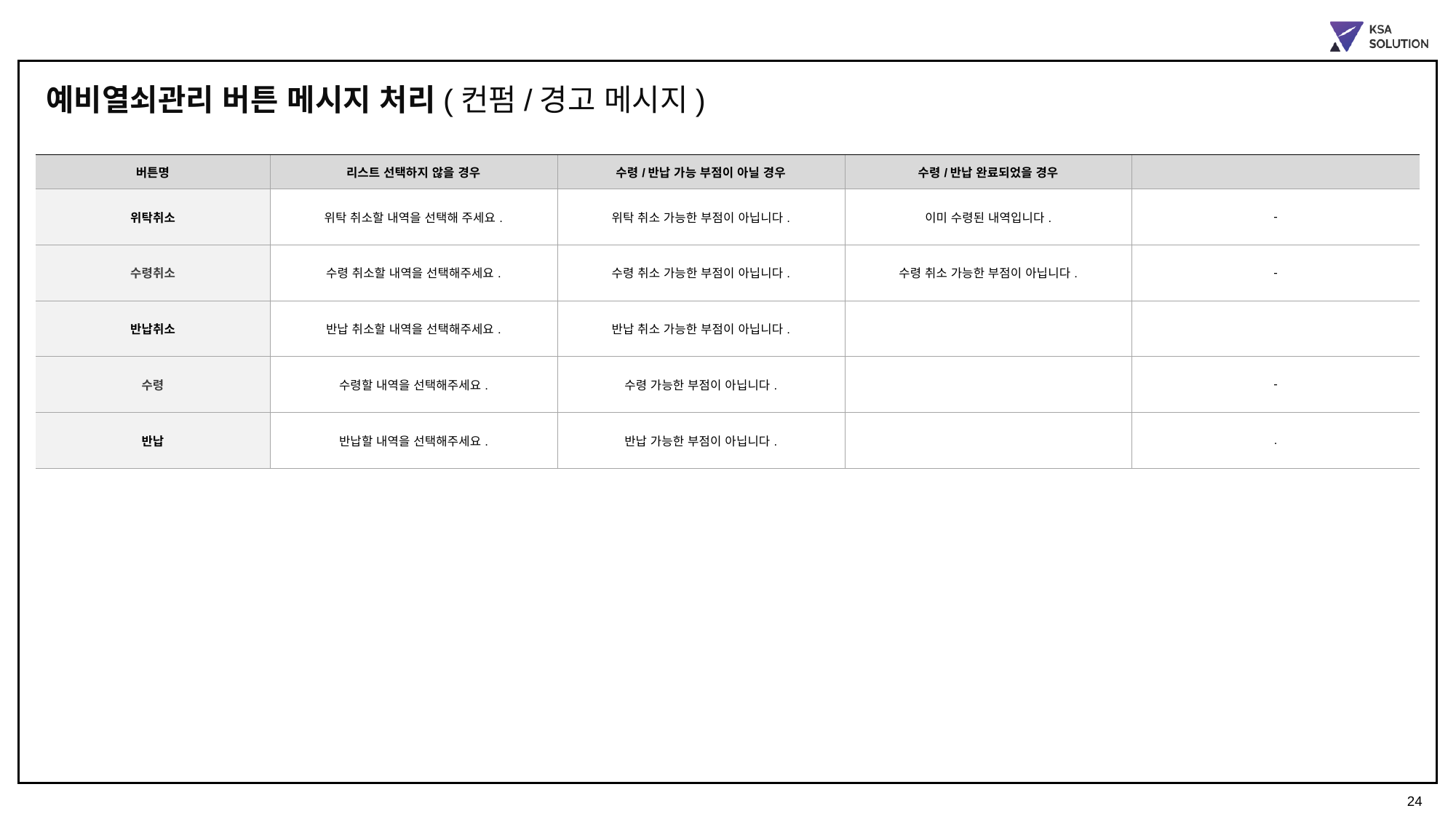

예비열쇠관리 버튼 메시지 처리(컨펌/경고 메시지)
| 버튼명 | 리스트 선택하지 않을 경우 | 수령/반납 가능 부점이 아닐 경우 | 수령/반납 완료되었을 경우 |  |
| --- | --- | --- | --- | --- |
| 위탁취소 | 위탁 취소할 내역을 선택해 주세요. | 위탁 취소 가능한 부점이 아닙니다. | 이미 수령된 내역입니다. | - |
| 수령취소 | 수령 취소할 내역을 선택해주세요. | 수령 취소 가능한 부점이 아닙니다. | 수령 취소 가능한 부점이 아닙니다. | - |
| 반납취소 | 반납 취소할 내역을 선택해주세요. | 반납 취소 가능한 부점이 아닙니다. |  |  |
| 수령 | 수령할 내역을 선택해주세요. | 수령 가능한 부점이 아닙니다. |  | - |
| 반납 | 반납할 내역을 선택해주세요. | 반납 가능한 부점이 아닙니다. |  | . |